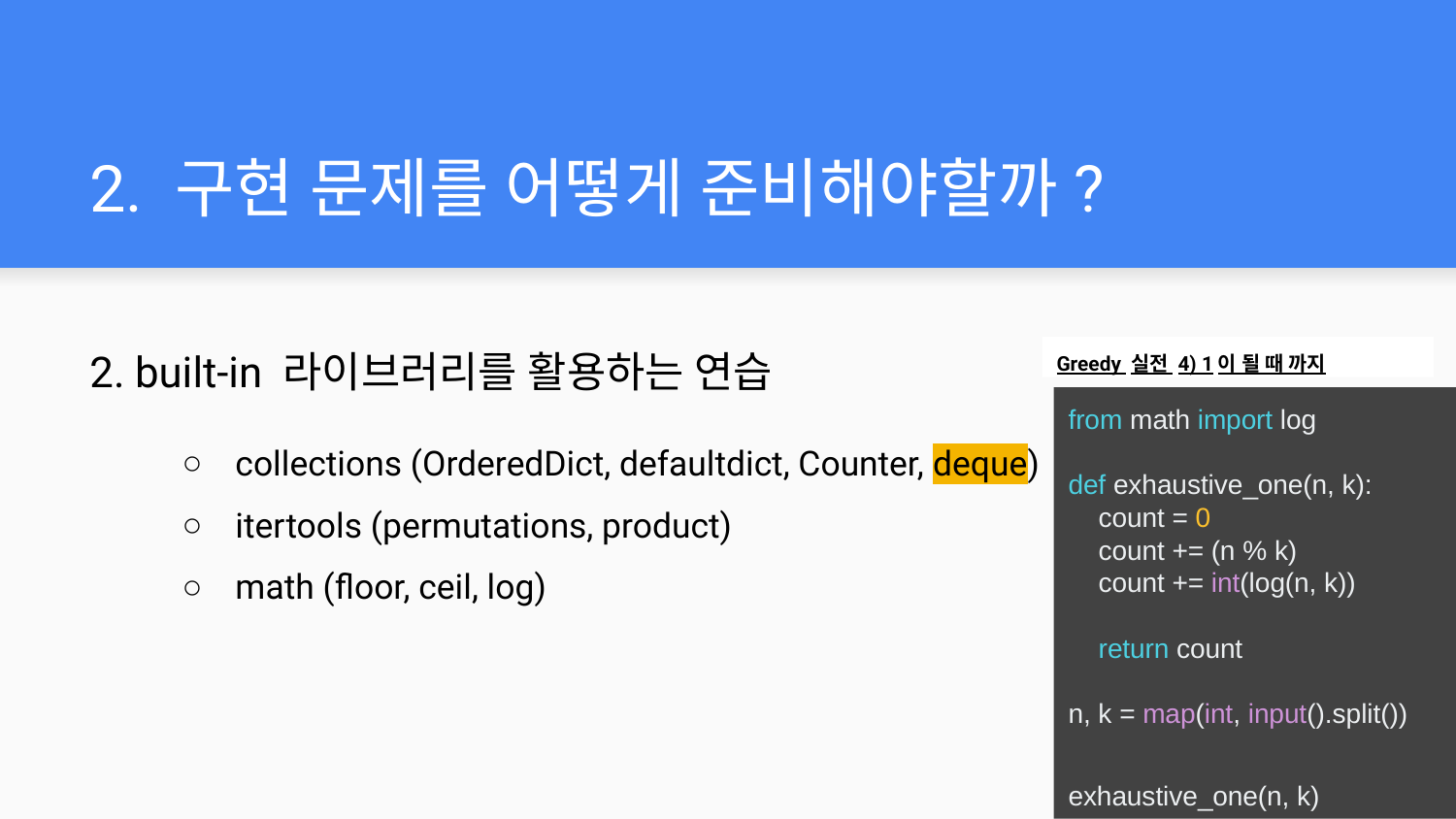

# 2. 구현 문제를 어떻게 준비해야할까?
2. built-in 라이브러리를 활용하는 연습
collections (OrderedDict, defaultdict, Counter, deque)
itertools (permutations, product)
math (floor, ceil, log)
Greedy 실전 4) 1이 될 때 까지
from math import log

def exhaustive_one(n, k):
    count = 0
    count += (n % k)
    count += int(log(n, k))

    return count

n, k = map(int, input().split())

exhaustive_one(n, k)

5